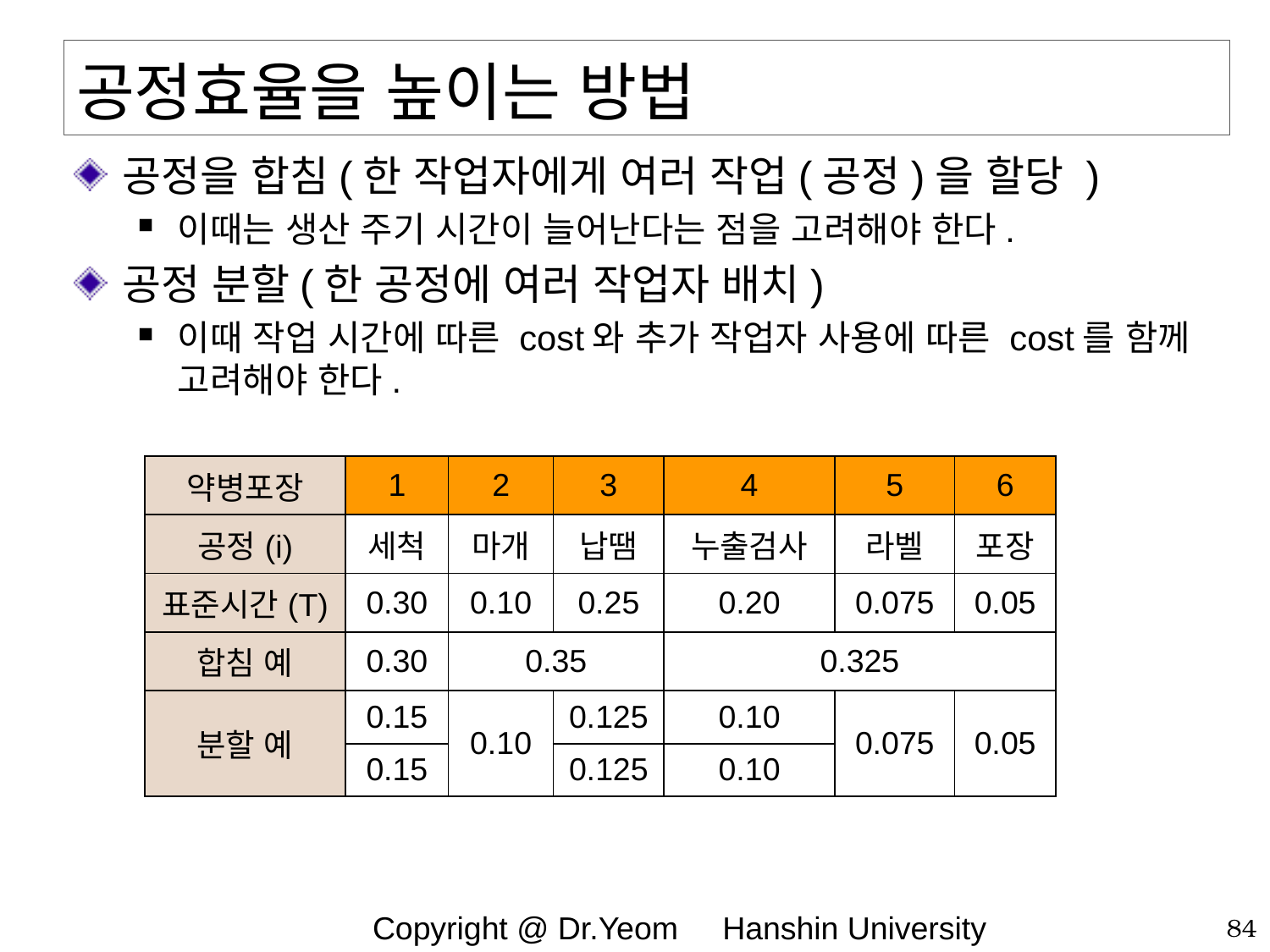

# 공정효율을 높이는 방법
공정을 합침(한 작업자에게 여러 작업(공정)을 할당 )
이때는 생산 주기 시간이 늘어난다는 점을 고려해야 한다.
공정 분할(한 공정에 여러 작업자 배치)
이때 작업 시간에 따른 cost와 추가 작업자 사용에 따른 cost를 함께 고려해야 한다.
| 약병포장 | 1 | 2 | 3 | 4 | 5 | 6 |
| --- | --- | --- | --- | --- | --- | --- |
| 공정(i) | 세척 | 마개 | 납땜 | 누출검사 | 라벨 | 포장 |
| 표준시간(T) | 0.30 | 0.10 | 0.25 | 0.20 | 0.075 | 0.05 |
| 합침 예 | 0.30 | 0.35 |  | 0.325 |  |  |
| 분할 예 | 0.15 | 0.10 | 0.125 | 0.10 | 0.075 | 0.05 |
|  | 0.15 |  | 0.125 | 0.10 |  |  |
84